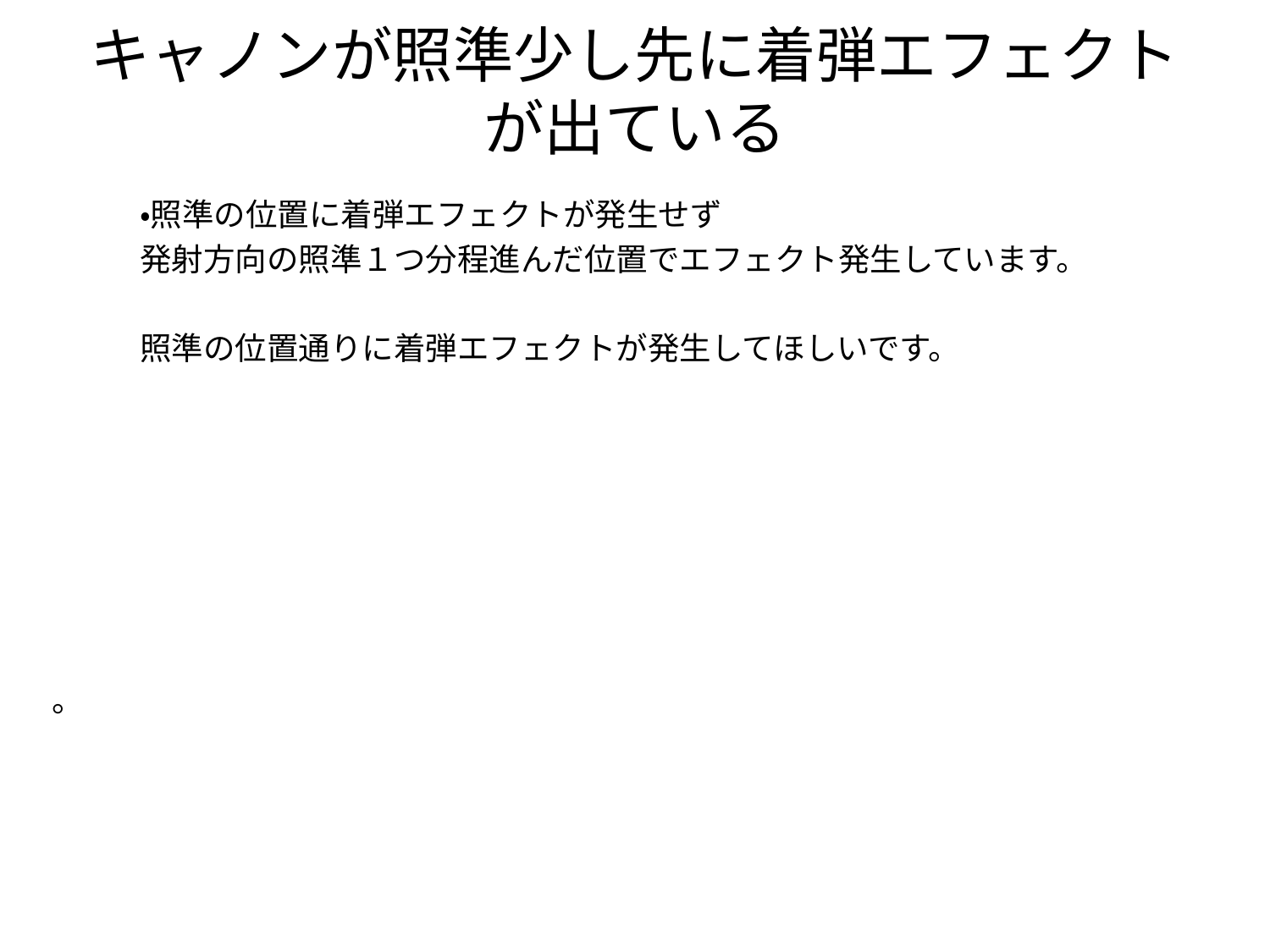

# キャノンが照準少し先に着弾エフェクトが出ている
・照準の位置に着弾エフェクトが発生せず
発射方向の照準１つ分程進んだ位置でエフェクト発生しています。

照準の位置通りに着弾エフェクトが発生してほしいです。
。